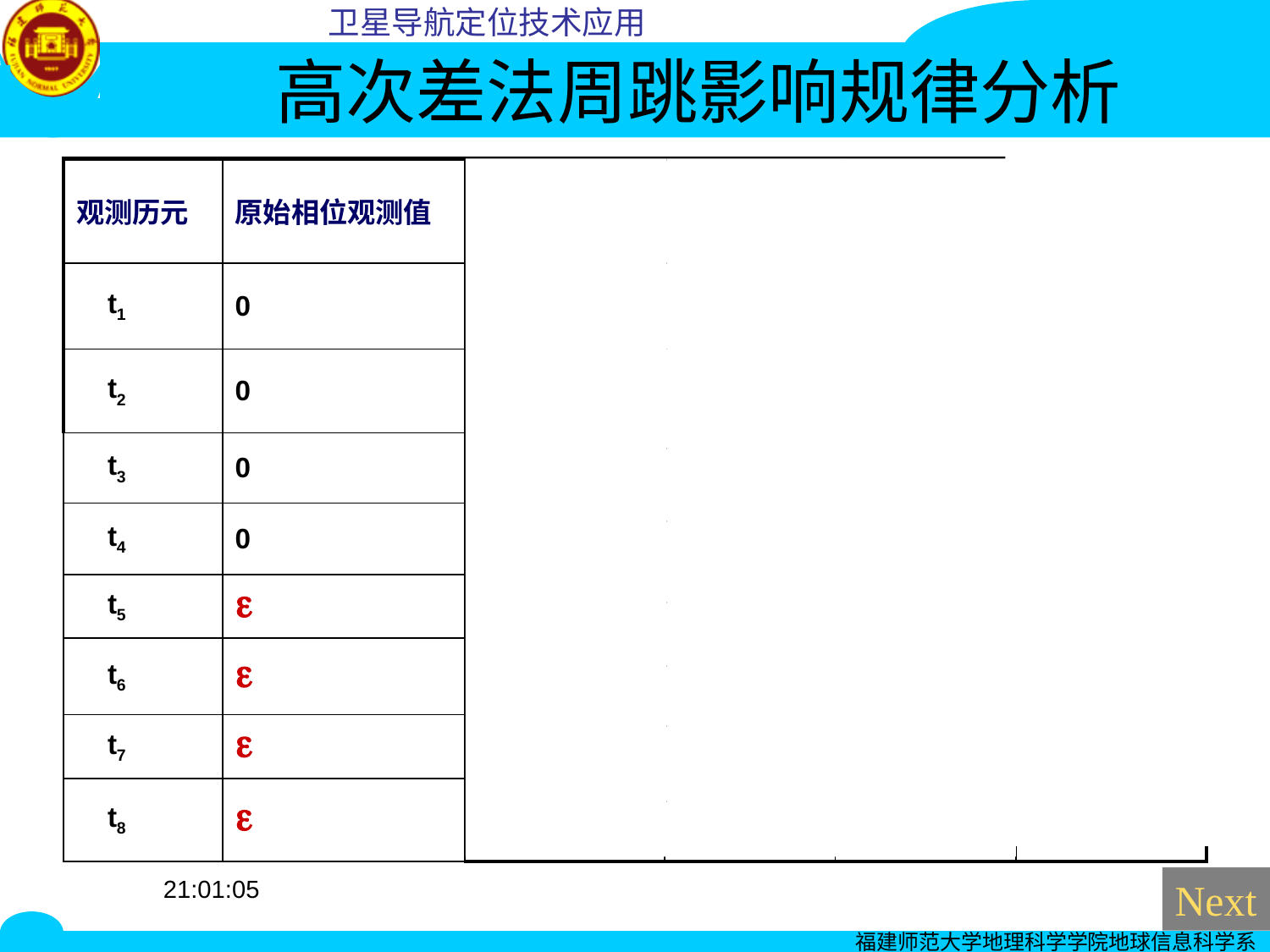

# 高次差法周跳影响规律分析

| 观测历元 | 原始相位观测值 | 一次差 | 二次差 | 三次差 | 四次差 |
| --- | --- | --- | --- | --- | --- |
| t1 | 0 |  |  |  |  |
|  |  | 0 |  |  |  |
| t2 | 0 |  | 0 |  |  |
|  |  | 0 |  | 0 |  |
| t3 | 0 |  |  |  |  |
|  |  |  | 0 |  | ε |
|  |  | 0 |  |  |  |
|  |  |  |  | ε |  |
| t4 | 0 |  |  |  |  |
|  |  |  | ε |  | -3 ε |
|  |  | ε |  |  |  |
|  |  |  |  | -2 ε |  |
| t5 | ε |  |  |  |  |
|  |  |  | - ε |  | 3 ε |
|  |  | 0 |  |  |  |
| t6 | ε |  |  | ε |  |
|  |  |  | 0 |  |  |
|  |  |  |  |  | -ε |
|  |  | 0 |  |  |  |
| t7 | ε |  |  | 0 |  |
|  |  |  | 0 |  |  |
|  |  |  |  |  |  |
|  |  | 0 |  |  |  |
| t8 | ε |  |  |  |  |
|  |  |  |  |  |  |

21:01:05
Next